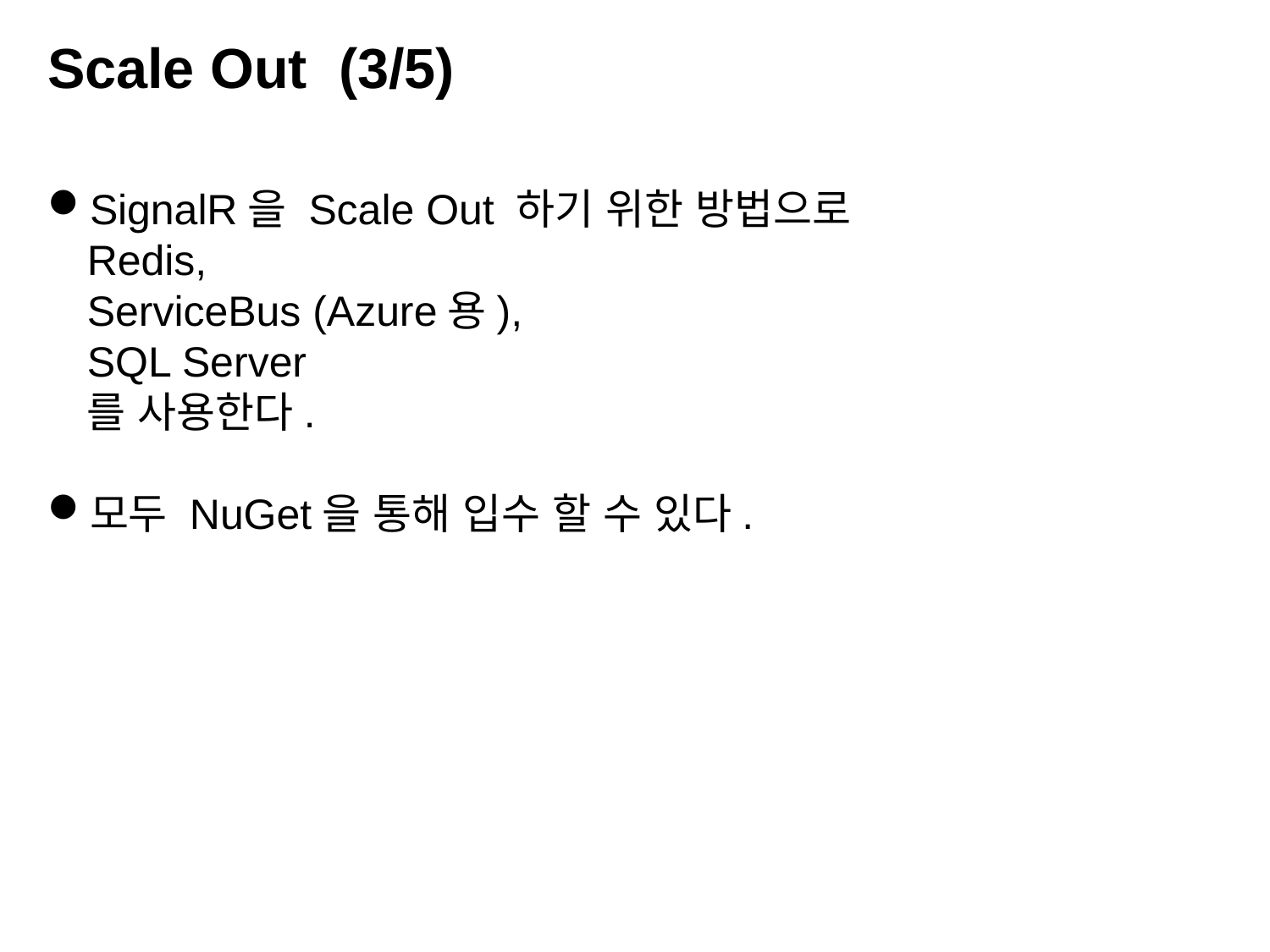

Scale Out  (3/5)
SignalR을 Scale Out 하기 위한 방법으로
Redis,
ServiceBus (Azure용),
SQL Server
를 사용한다.
모두 NuGet을 통해 입수 할 수 있다.